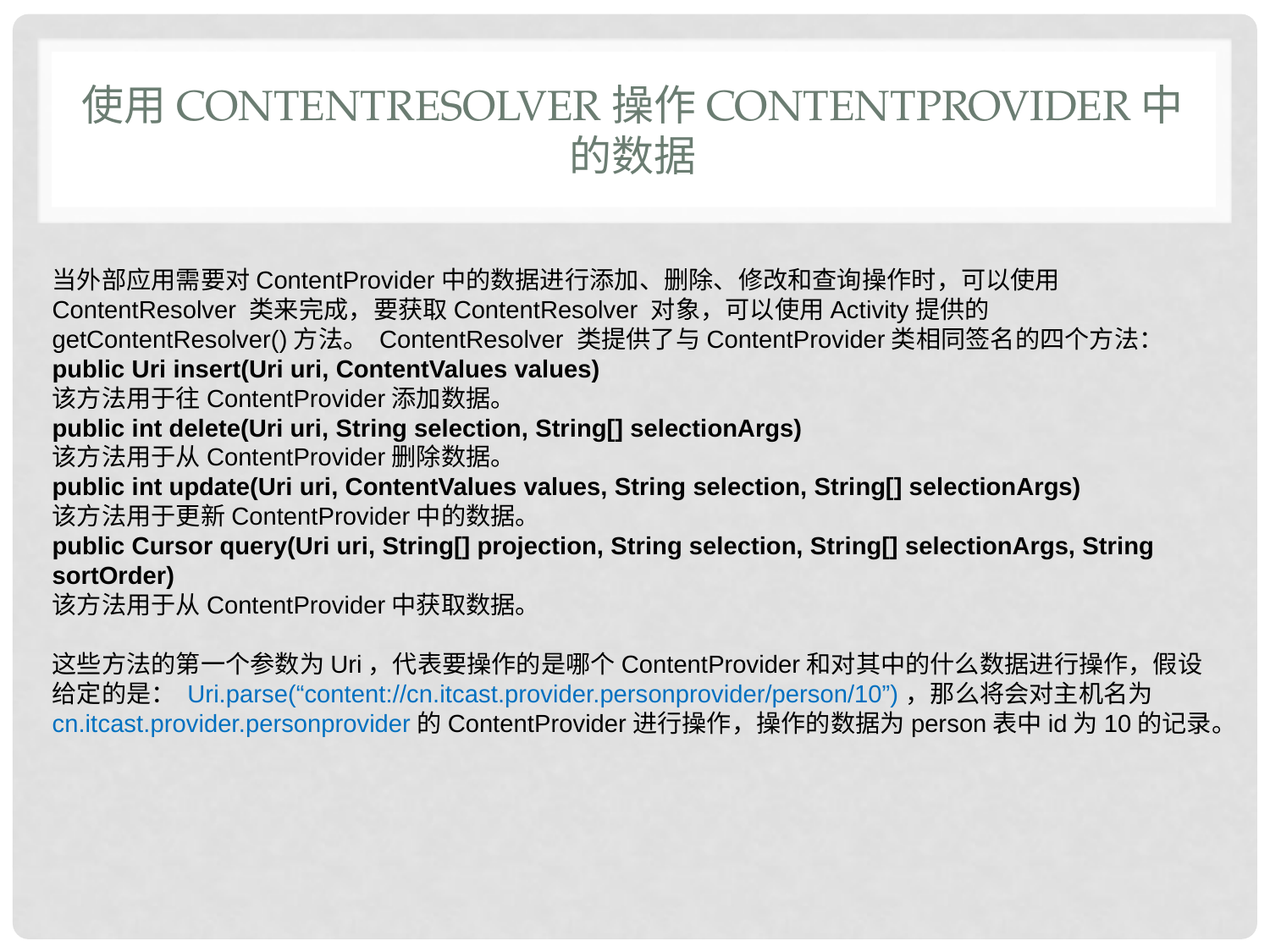

# 使用ContentResolver操作ContentProvider中的数据
当外部应用需要对ContentProvider中的数据进行添加、删除、修改和查询操作时，可以使用ContentResolver 类来完成，要获取ContentResolver 对象，可以使用Activity提供的getContentResolver()方法。 ContentResolver 类提供了与ContentProvider类相同签名的四个方法：
public Uri insert(Uri uri, ContentValues values)
该方法用于往ContentProvider添加数据。
public int delete(Uri uri, String selection, String[] selectionArgs)
该方法用于从ContentProvider删除数据。
public int update(Uri uri, ContentValues values, String selection, String[] selectionArgs)
该方法用于更新ContentProvider中的数据。
public Cursor query(Uri uri, String[] projection, String selection, String[] selectionArgs, String sortOrder)
该方法用于从ContentProvider中获取数据。

这些方法的第一个参数为Uri，代表要操作的是哪个ContentProvider和对其中的什么数据进行操作，假设给定的是： Uri.parse(“content://cn.itcast.provider.personprovider/person/10”)，那么将会对主机名为cn.itcast.provider.personprovider的ContentProvider进行操作，操作的数据为person表中id为10的记录。